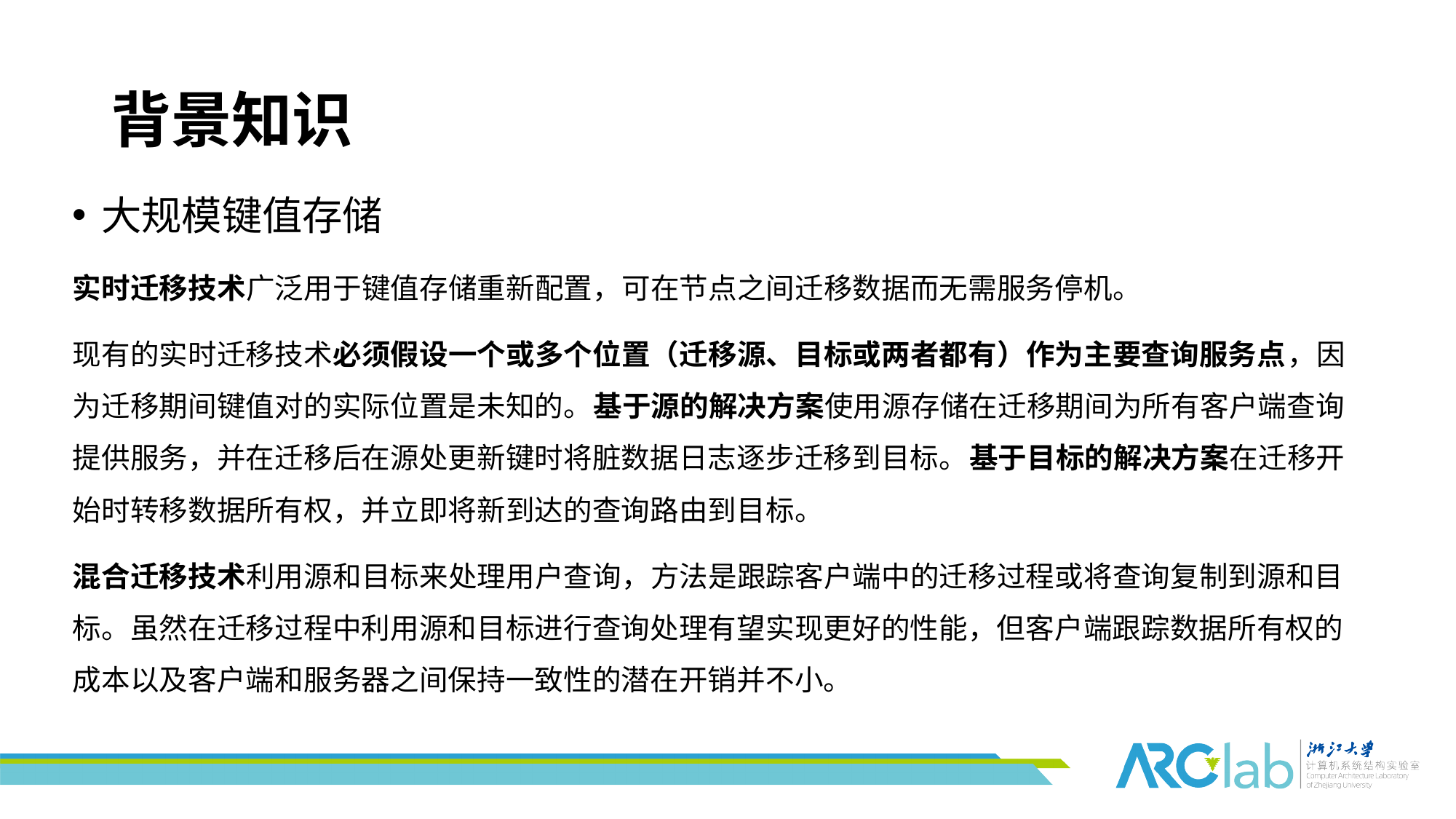

# 背景知识
大规模键值存储
实时迁移技术广泛用于键值存储重新配置，可在节点之间迁移数据而无需服务停机。
现有的实时迁移技术必须假设一个或多个位置（迁移源、目标或两者都有）作为主要查询服务点，因为迁移期间键值对的实际位置是未知的。基于源的解决方案使用源存储在迁移期间为所有客户端查询提供服务，并在迁移后在源处更新键时将脏数据日志逐步迁移到目标。基于目标的解决方案在迁移开始时转移数据所有权，并立即将新到达的查询路由到目标。
混合迁移技术利用源和目标来处理用户查询，方法是跟踪客户端中的迁移过程或将查询复制到源和目标。虽然在迁移过程中利用源和目标进行查询处理有望实现更好的性能，但客户端跟踪数据所有权的成本以及客户端和服务器之间保持一致性的潜在开销并不小。